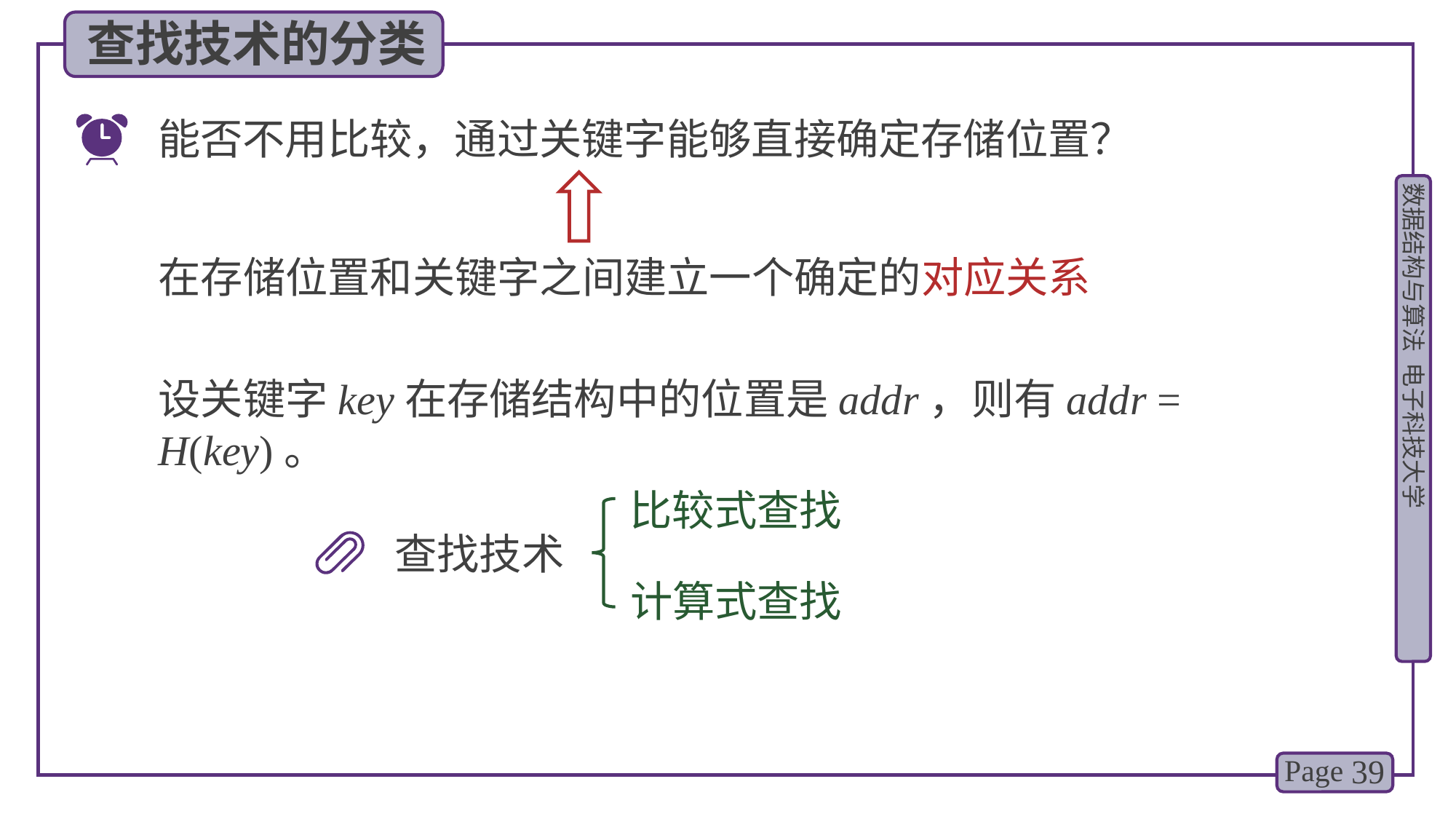

查找技术的分类

能否不用比较，通过关键字能够直接确定存储位置？

在存储位置和关键字之间建立一个确定的对应关系
设关键字key在存储结构中的位置是addr，则有addr = H(key)。
比较式查找

查找技术
计算式查找